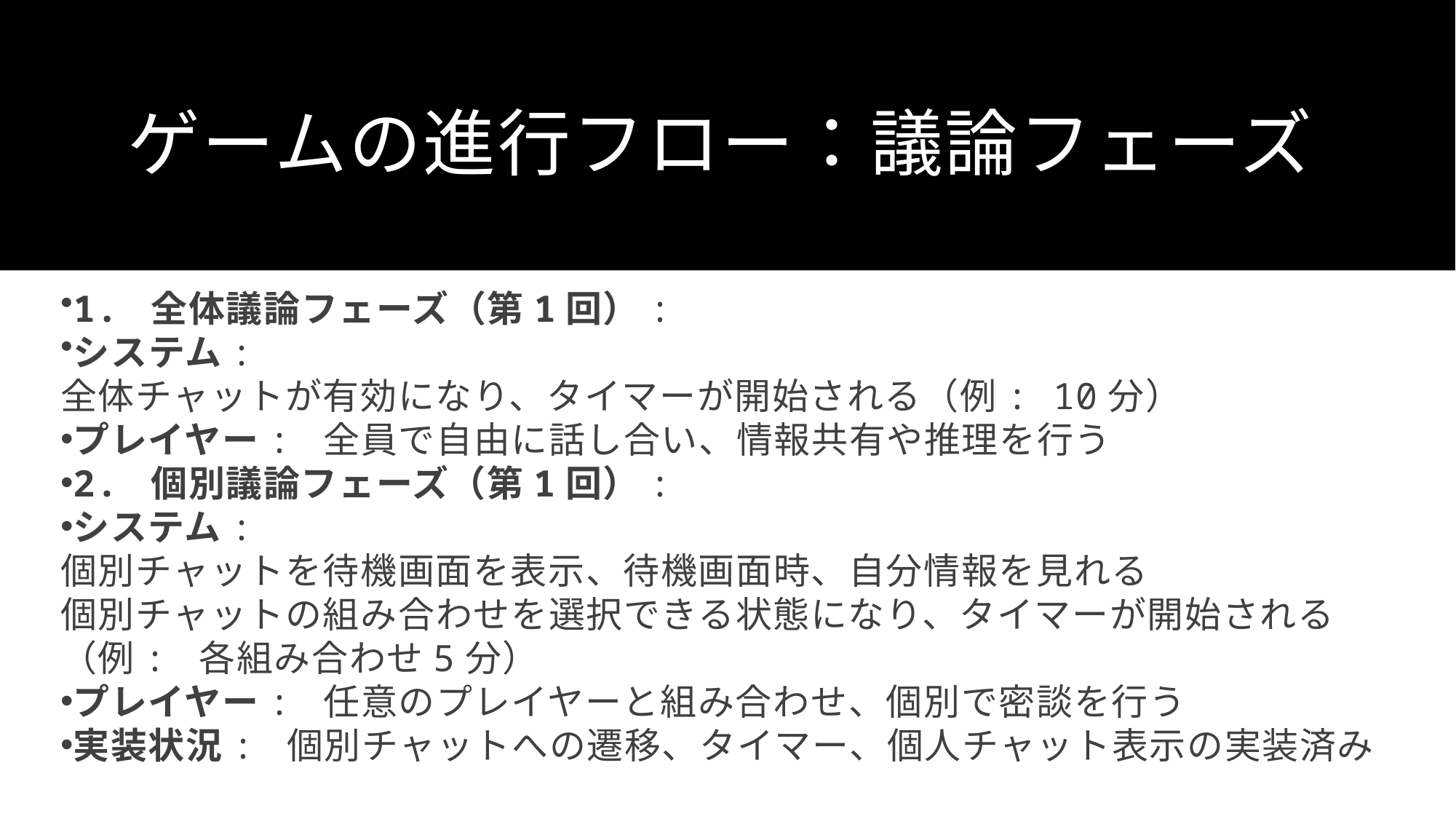

# ゲームの進行フロー：議論フェーズ
1. 全体議論フェーズ（第1回）:
システム:
全体チャットが有効になり、タイマーが開始される（例: 10分）
プレイヤー: 全員で自由に話し合い、情報共有や推理を行う
2. 個別議論フェーズ（第1回）:
システム:
個別チャットを待機画面を表示、待機画面時、自分情報を見れる
個別チャットの組み合わせを選択できる状態になり、タイマーが開始される
（例: 各組み合わせ5分）
プレイヤー: 任意のプレイヤーと組み合わせ、個別で密談を行う
実装状況: 個別チャットへの遷移、タイマー、個人チャット表示の実装済み